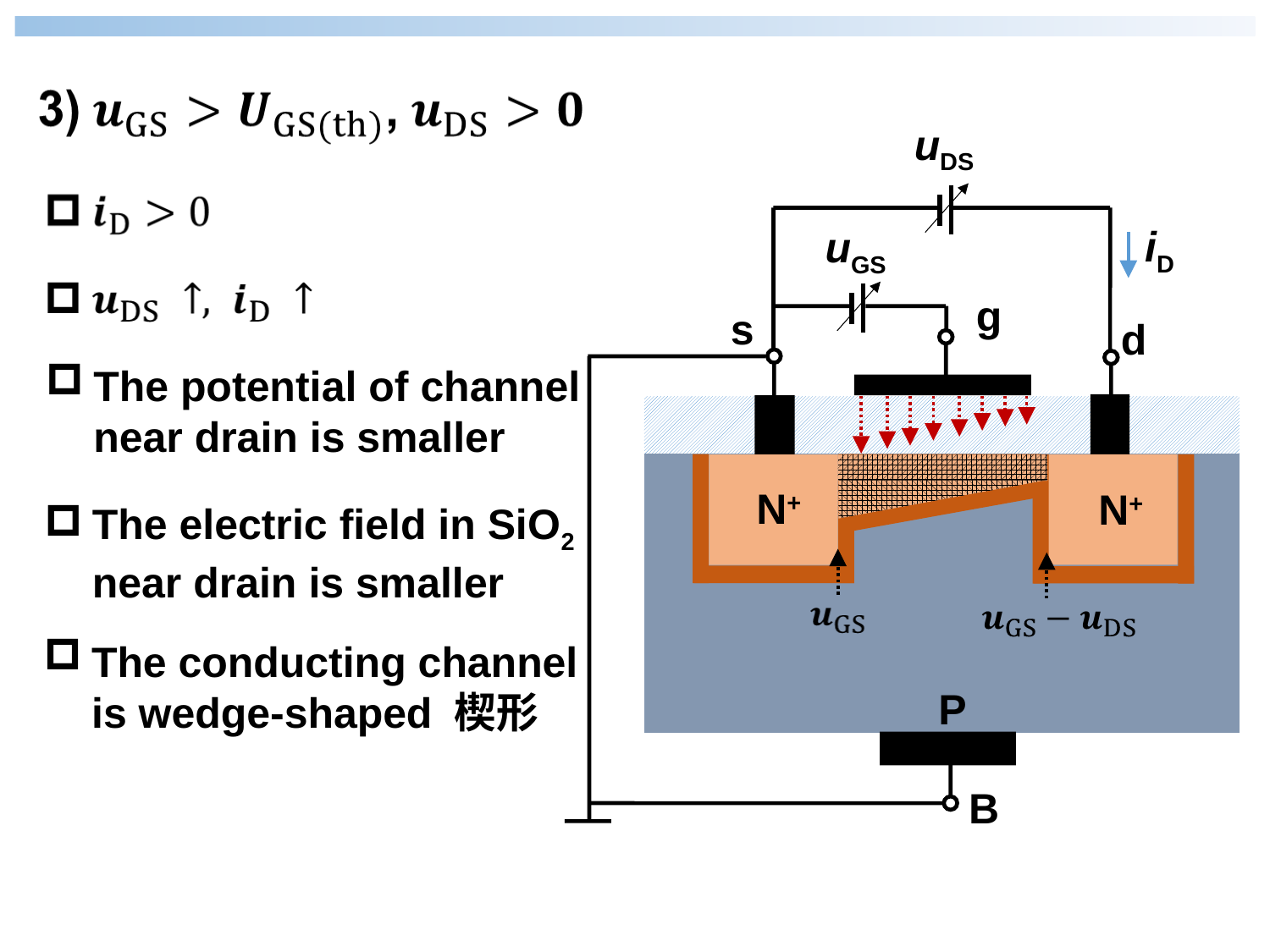

uDS

uGS

g
d

P

B

s

N+
N+

iD

The potential of channel near drain is smaller

The electric field in SiO2 near drain is smaller

The conducting channel is wedge-shaped 楔形